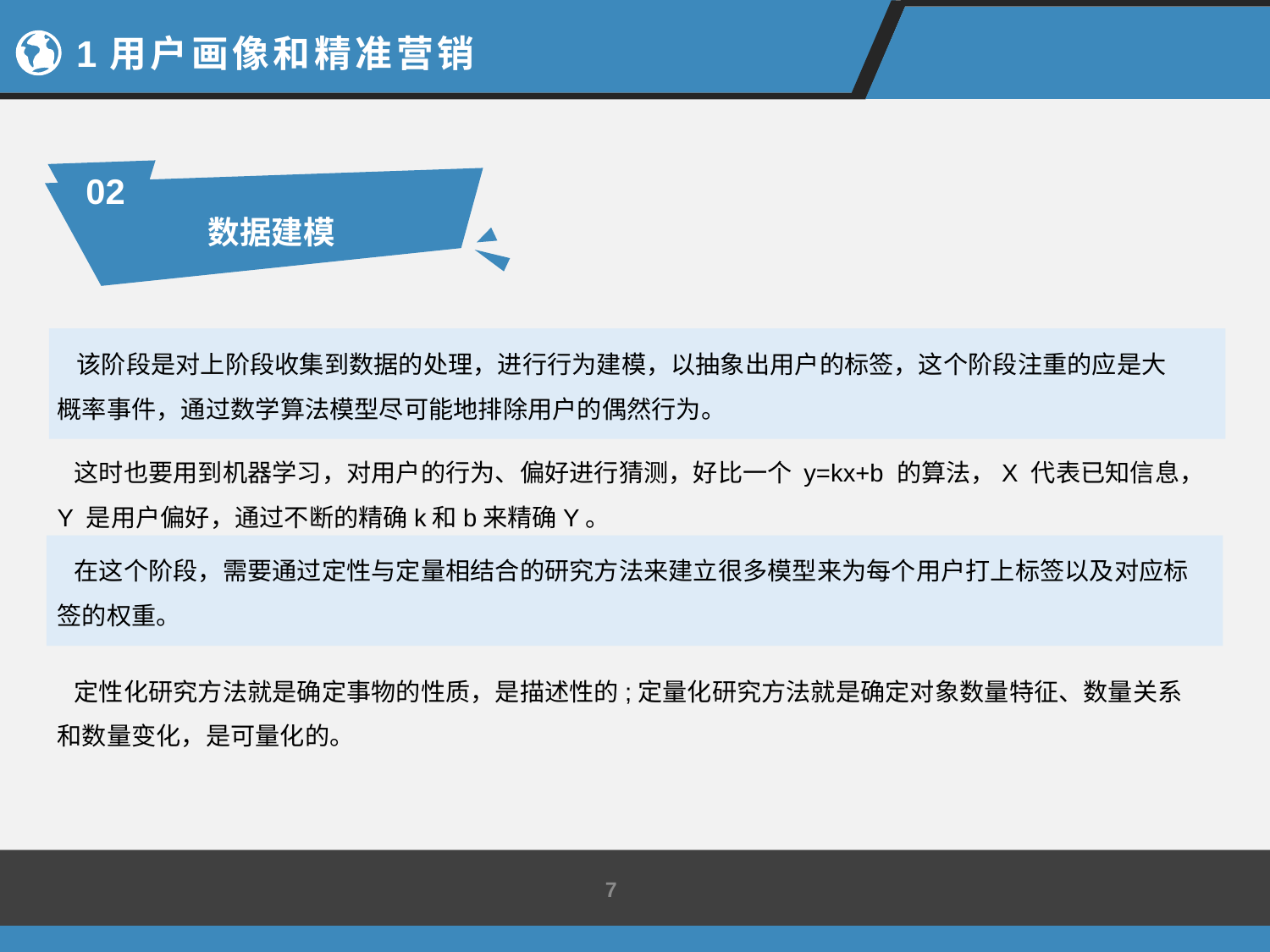

1用户画像和精准营销

02
数据建模

  该阶段是对上阶段收集到数据的处理，进行行为建模，以抽象出用户的标签，这个阶段注重的应是大概率事件，通过数学算法模型尽可能地排除用户的偶然行为。

  这时也要用到机器学习，对用户的行为、偏好进行猜测，好比一个 y=kx+b 的算法，X 代表已知信息，Y 是用户偏好，通过不断的精确k和b来精确Y。

  在这个阶段，需要通过定性与定量相结合的研究方法来建立很多模型来为每个用户打上标签以及对应标签的权重。

  定性化研究方法就是确定事物的性质，是描述性的;定量化研究方法就是确定对象数量特征、数量关系和数量变化，是可量化的。

7